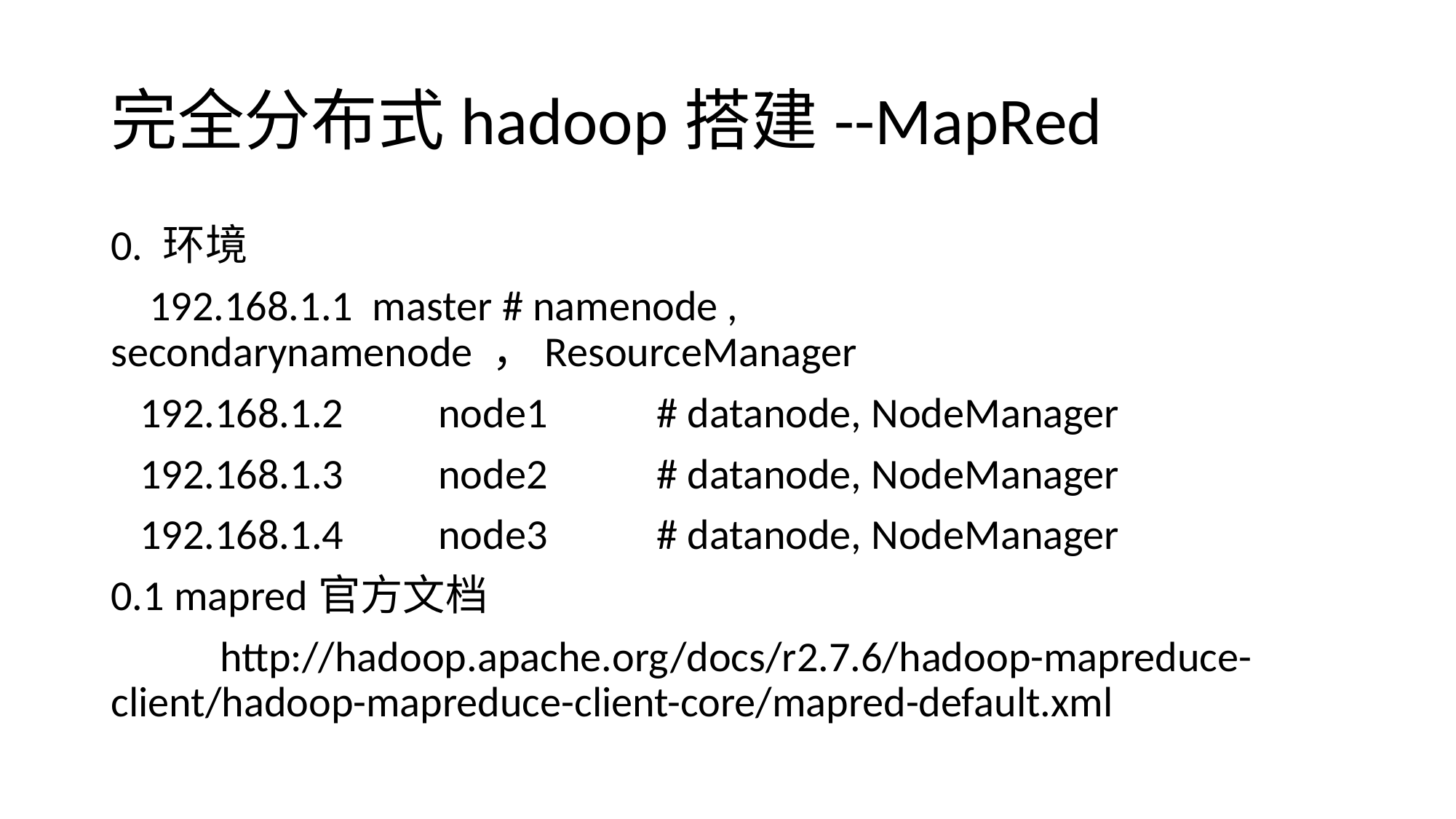

# 完全分布式hadoop搭建--MapRed
0. 环境
    192.168.1.1  master # namenode , secondarynamenode ，ResourceManager
   192.168.1.2	node1	# datanode, NodeManager
   192.168.1.3	node2	# datanode, NodeManager
   192.168.1.4	node3	# datanode, NodeManager
0.1 mapred官方文档
	http://hadoop.apache.org/docs/r2.7.6/hadoop-mapreduce-client/hadoop-mapreduce-client-core/mapred-default.xml